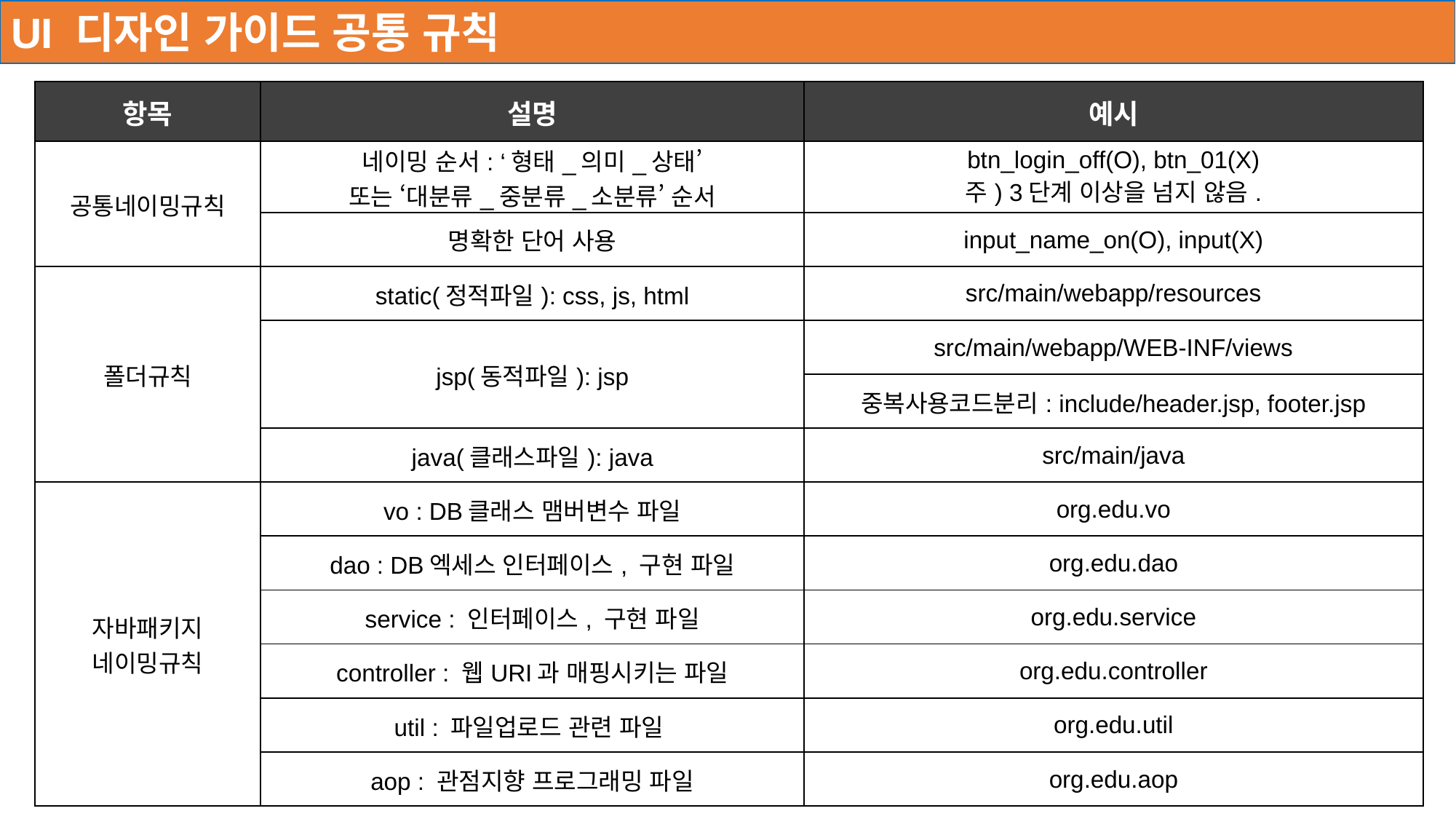

UI 디자인 가이드 공통 규칙
| 항목 | 설명 | 예시 |
| --- | --- | --- |
| 공통네이밍규칙 | 네이밍 순서: ‘형태\_의미\_상태’ 또는 ‘대분류\_중분류\_소분류’ 순서 | btn\_login\_off(O), btn\_01(X) 주) 3단계 이상을 넘지 않음. |
|  | 명확한 단어 사용 | input\_name\_on(O), input(X) |
| 폴더규칙 | static(정적파일): css, js, html | src/main/webapp/resources |
|  | jsp(동적파일): jsp | src/main/webapp/WEB-INF/views |
|  |  | 중복사용코드분리: include/header.jsp, footer.jsp |
|  | java(클래스파일): java | src/main/java |
| 자바패키지 네이밍규칙 | vo : DB클래스 맴버변수 파일 | org.edu.vo |
|  | dao : DB엑세스 인터페이스, 구현 파일 | org.edu.dao |
|  | service : 인터페이스, 구현 파일 | org.edu.service |
|  | controller : 웹URI과 매핑시키는 파일 | org.edu.controller |
|  | util : 파일업로드 관련 파일 | org.edu.util |
|  | aop : 관점지향 프로그래밍 파일 | org.edu.aop |